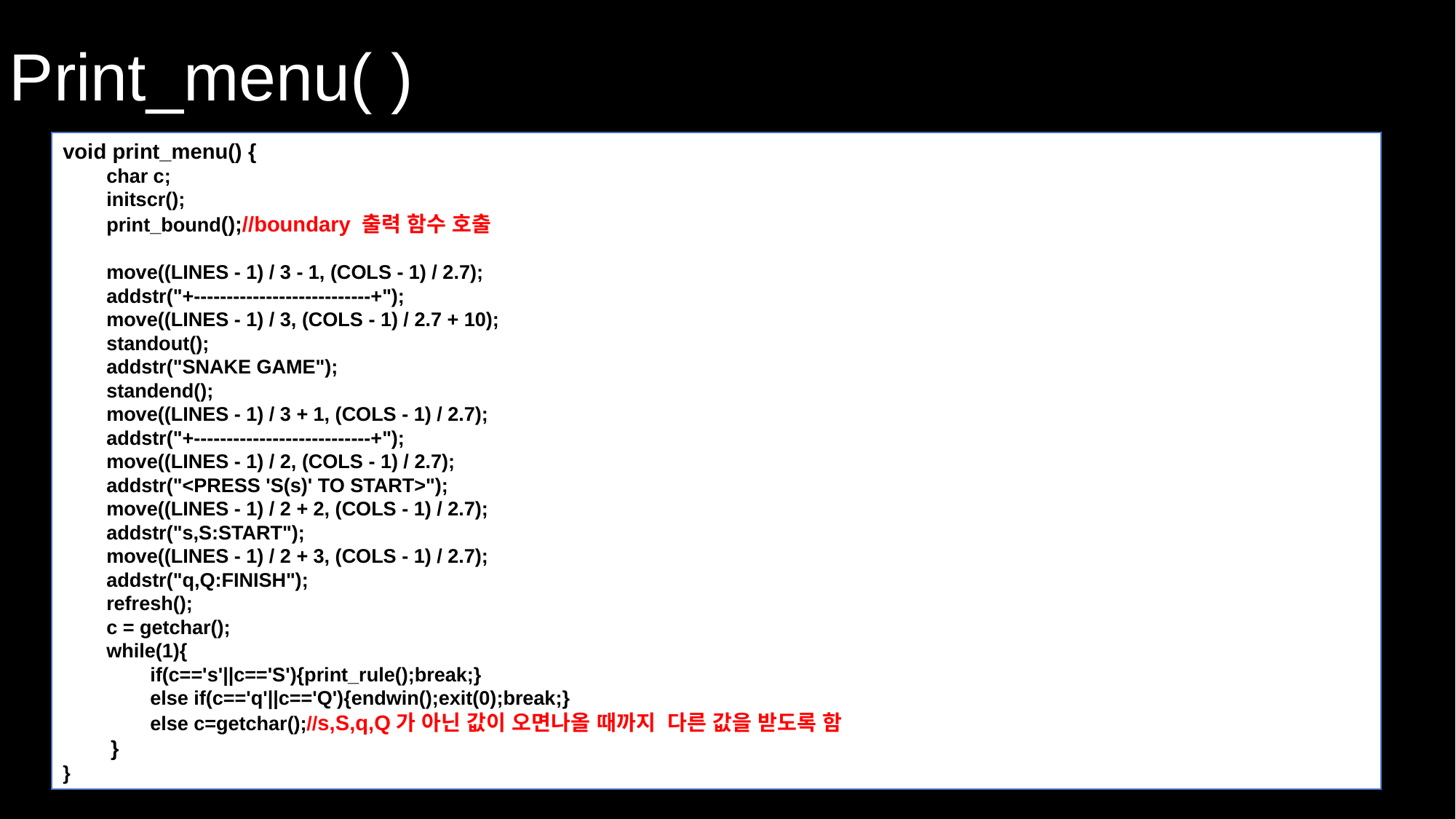

# Print_menu( )
void print_menu() {
        char c;
        initscr();
        print_bound();//boundary 출력 함수 호출

        move((LINES - 1) / 3 - 1, (COLS - 1) / 2.7);
        addstr("+---------------------------+");
        move((LINES - 1) / 3, (COLS - 1) / 2.7 + 10);
        standout();
        addstr("SNAKE GAME");
        standend();
        move((LINES - 1) / 3 + 1, (COLS - 1) / 2.7);
        addstr("+---------------------------+");
        move((LINES - 1) / 2, (COLS - 1) / 2.7);
        addstr("<PRESS 'S(s)' TO START>");
        move((LINES - 1) / 2 + 2, (COLS - 1) / 2.7);
        addstr("s,S:START");
        move((LINES - 1) / 2 + 3, (COLS - 1) / 2.7);
        addstr("q,Q:FINISH");
        refresh();
        c = getchar();
        while(1){
                if(c=='s'||c=='S'){print_rule();break;}
                else if(c=='q'||c=='Q'){endwin();exit(0);break;}
                else c=getchar();//s,S,q,Q가 아닌 값이 오면나올 때까지  다른 값을 받도록 함
        }
}